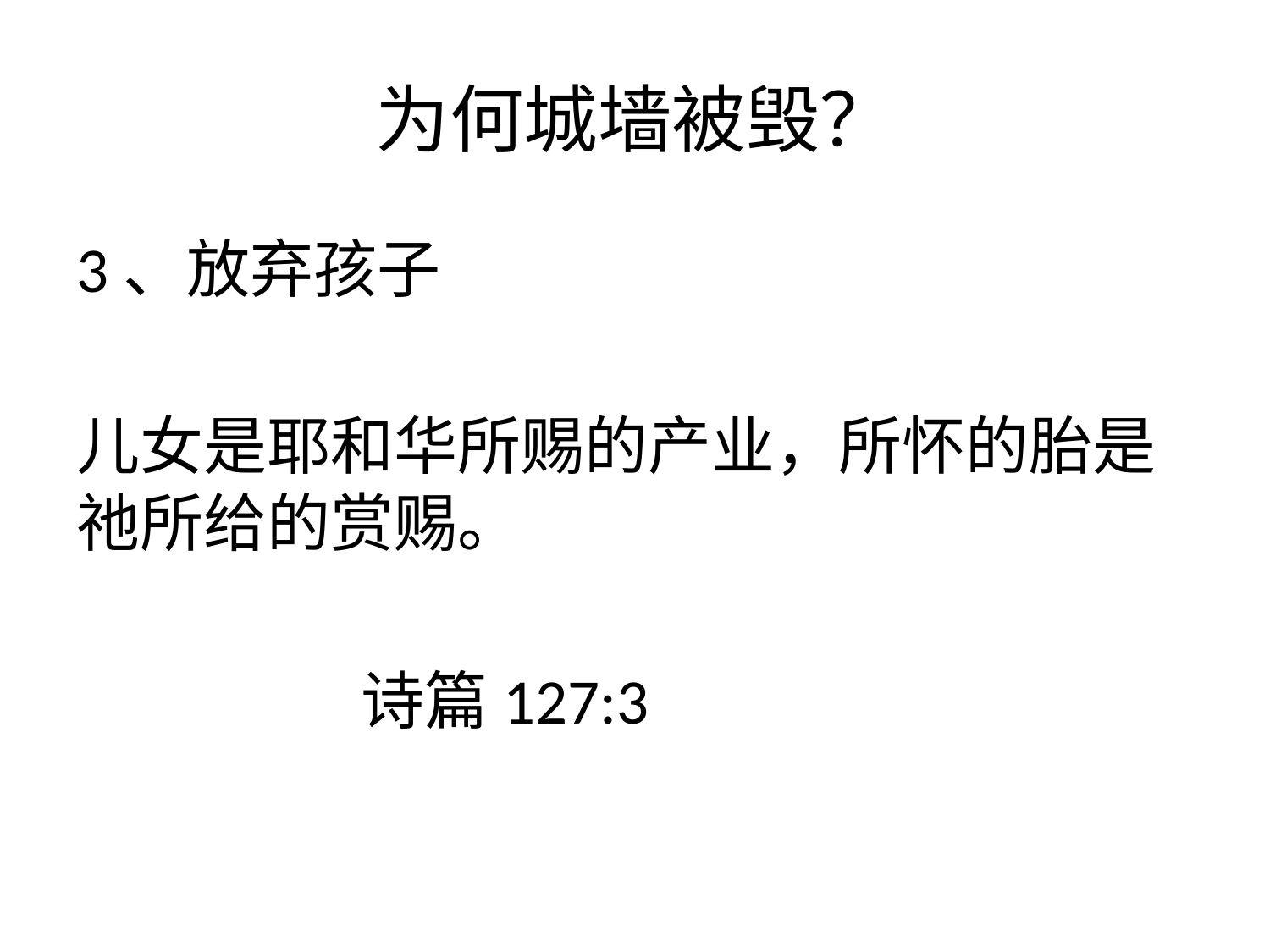

# 为何城墙被毁？
3、放弃孩子

儿女是耶和华所赐的产业，所怀的胎是祂所给的赏赐。

                   诗篇127:3